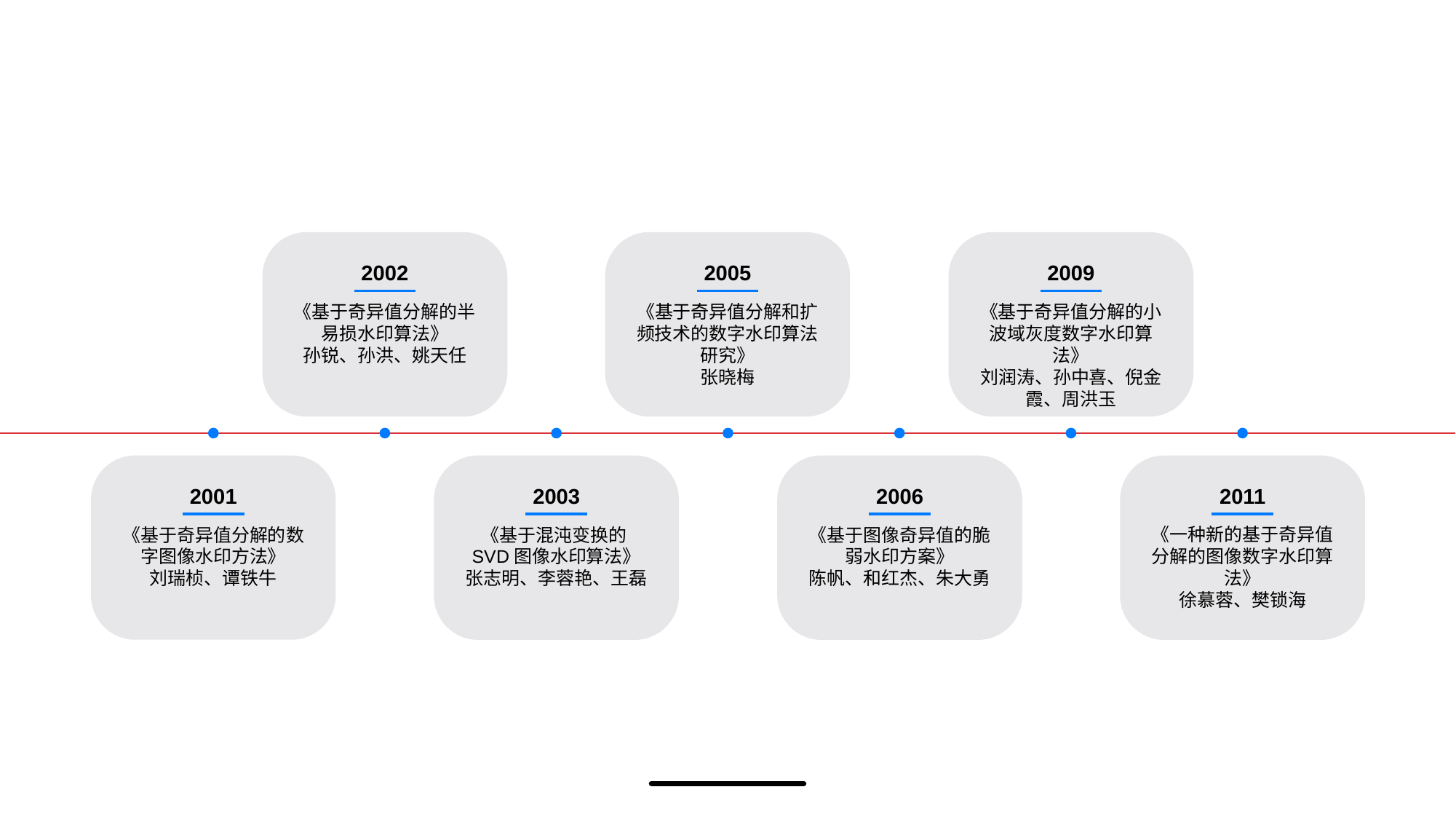

2002
《基于奇异值分解的半易损水印算法》
孙锐、孙洪、姚天任

2005
《基于奇异值分解和扩频技术的数字水印算法研究》
张晓梅

2009
《基于奇异值分解的小波域灰度数字水印算法》
刘润涛、孙中喜、倪金霞、周洪玉

2001
《基于奇异值分解的数字图像水印方法》
刘瑞桢、谭铁牛

2003
《基于混沌变换的SVD图像水印算法》
张志明、李蓉艳、王磊

2006
《基于图像奇异值的脆弱水印方案》
陈帆、和红杰、朱大勇

2011
《一种新的基于奇异值分解的图像数字水印算法》
徐慕蓉、樊锁海